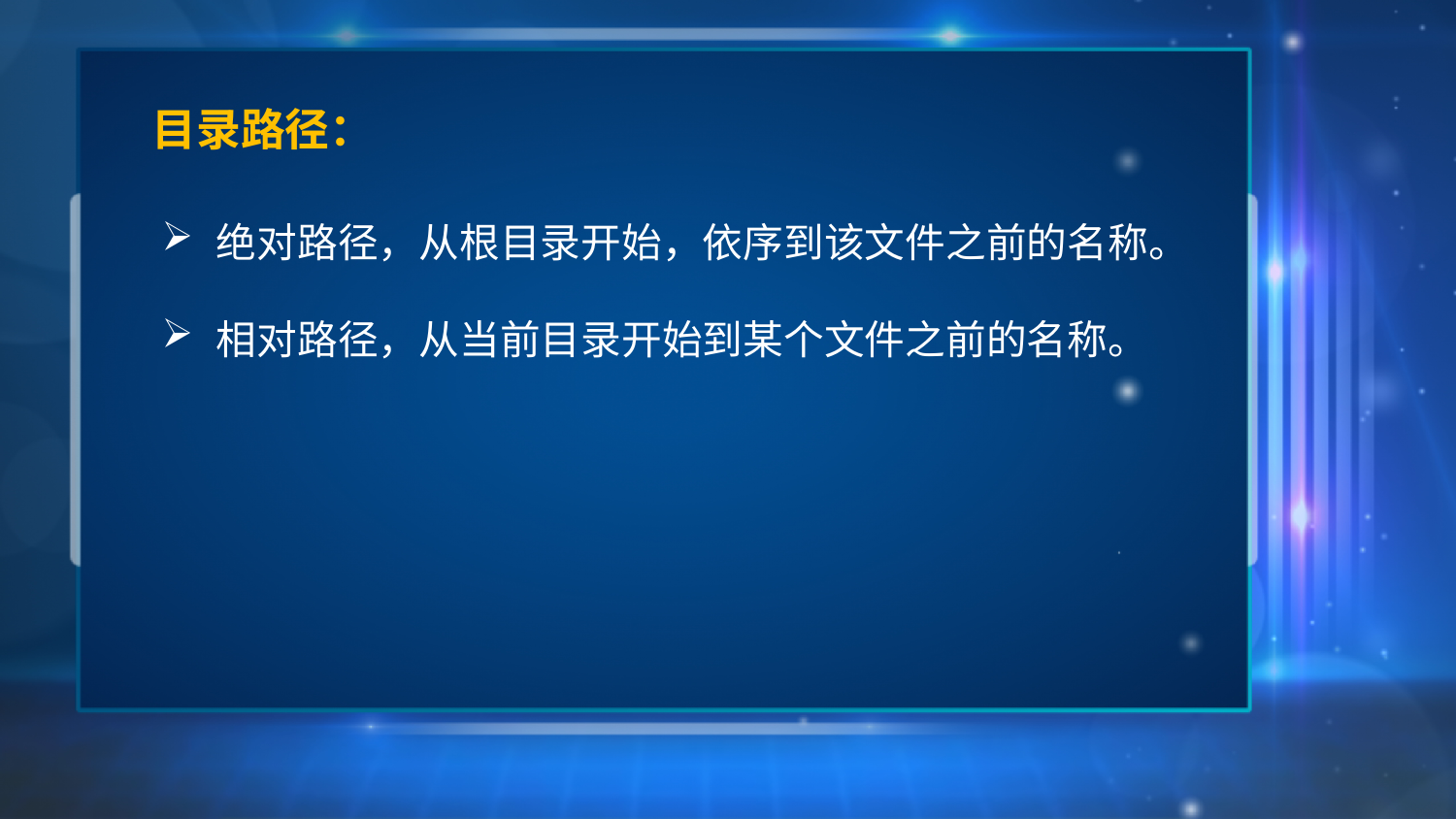

# 目录路径：
绝对路径，从根目录开始，依序到该文件之前的名称。
相对路径，从当前目录开始到某个文件之前的名称。